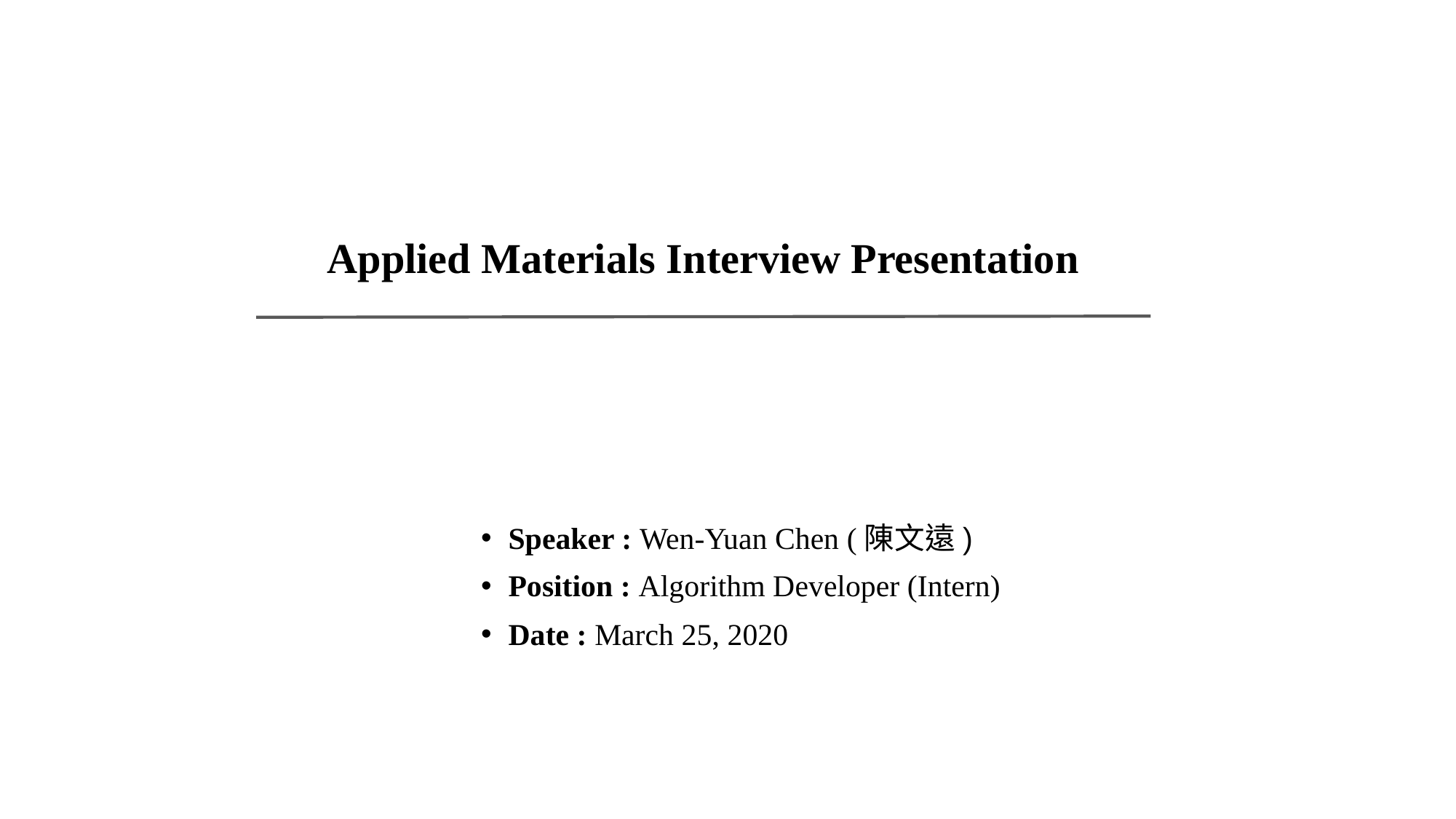

Applied Materials Interview Presentation
Speaker : Wen-Yuan Chen (陳文遠)
Position : Algorithm Developer (Intern)
Date : March 25, 2020